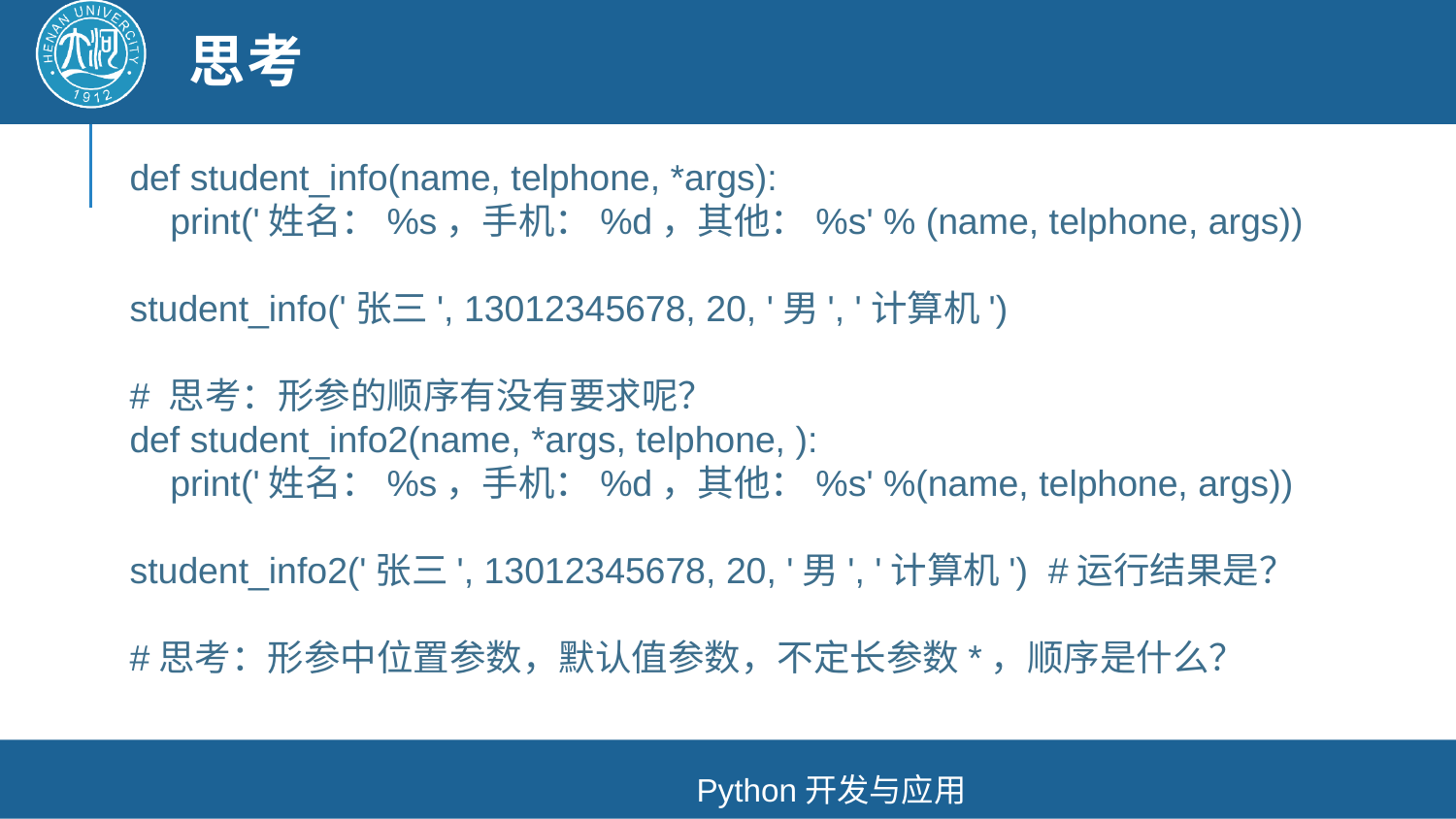

# 思考
def student_info(name, telphone, *args):
    print('姓名：%s，手机：%d，其他：%s' % (name, telphone, args))

student_info('张三', 13012345678, 20, '男', '计算机')

# 思考：形参的顺序有没有要求呢？
def student_info2(name, *args, telphone, ):
    print('姓名：%s，手机：%d，其他：%s' %(name, telphone, args))

student_info2('张三', 13012345678, 20, '男', '计算机')  #运行结果是？

#思考：形参中位置参数，默认值参数，不定长参数*，顺序是什么？

Python开发与应用
25